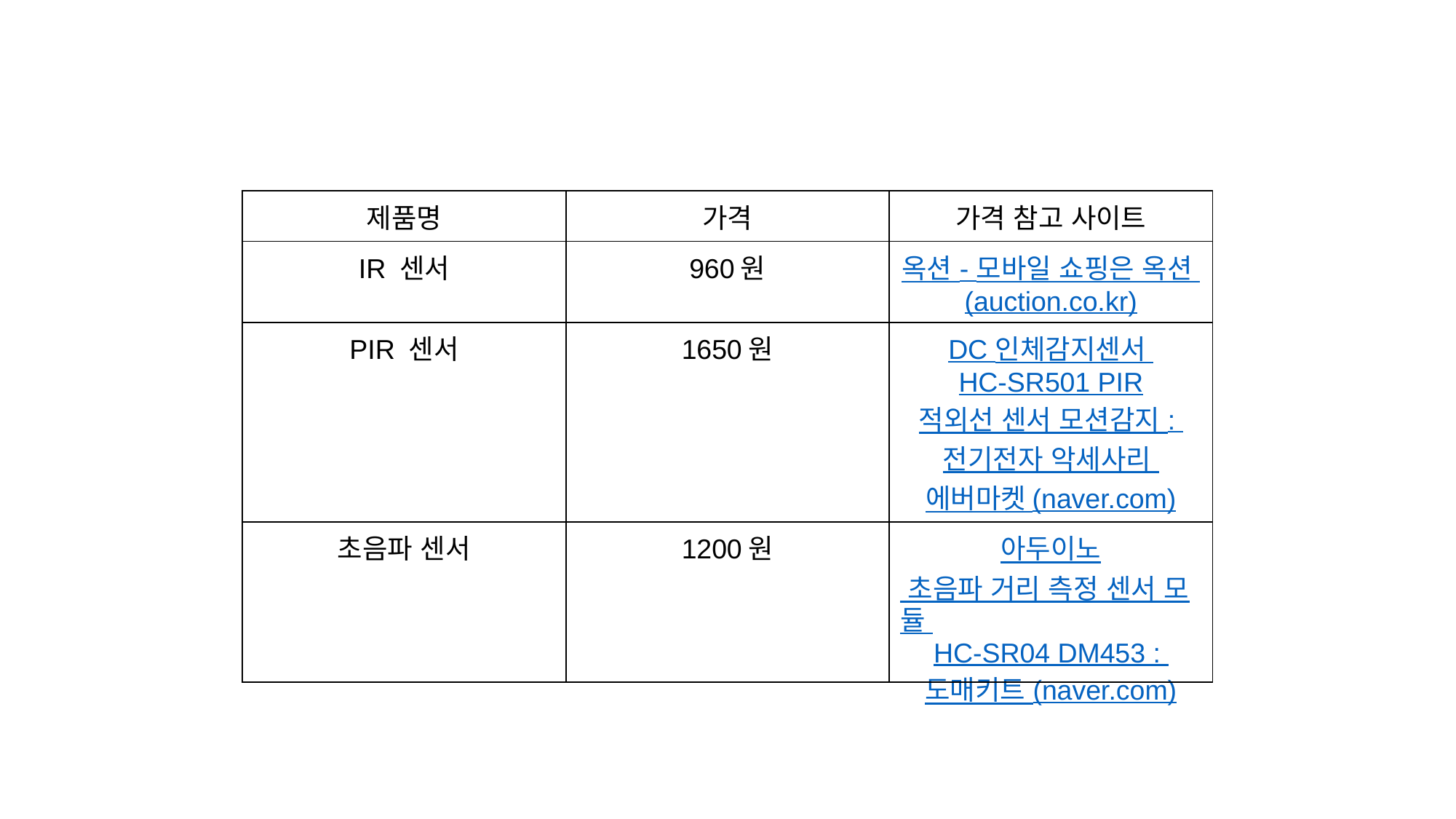

| 제품명 | 가격 | 가격 참고 사이트 |
| --- | --- | --- |
| IR 센서 | 960원 | 옥션 - 모바일 쇼핑은 옥션 (auction.co.kr) |
| PIR 센서 | 1650원 | DC 인체감지센서 HC-SR501 PIR적외선 센서 모션감지 : 전기전자 악세사리 에버마켓 (naver.com) |
| 초음파 센서 | 1200원 | 아두이노 초음파 거리 측정 센서 모듈 HC-SR04 DM453 : 도매키트 (naver.com) |